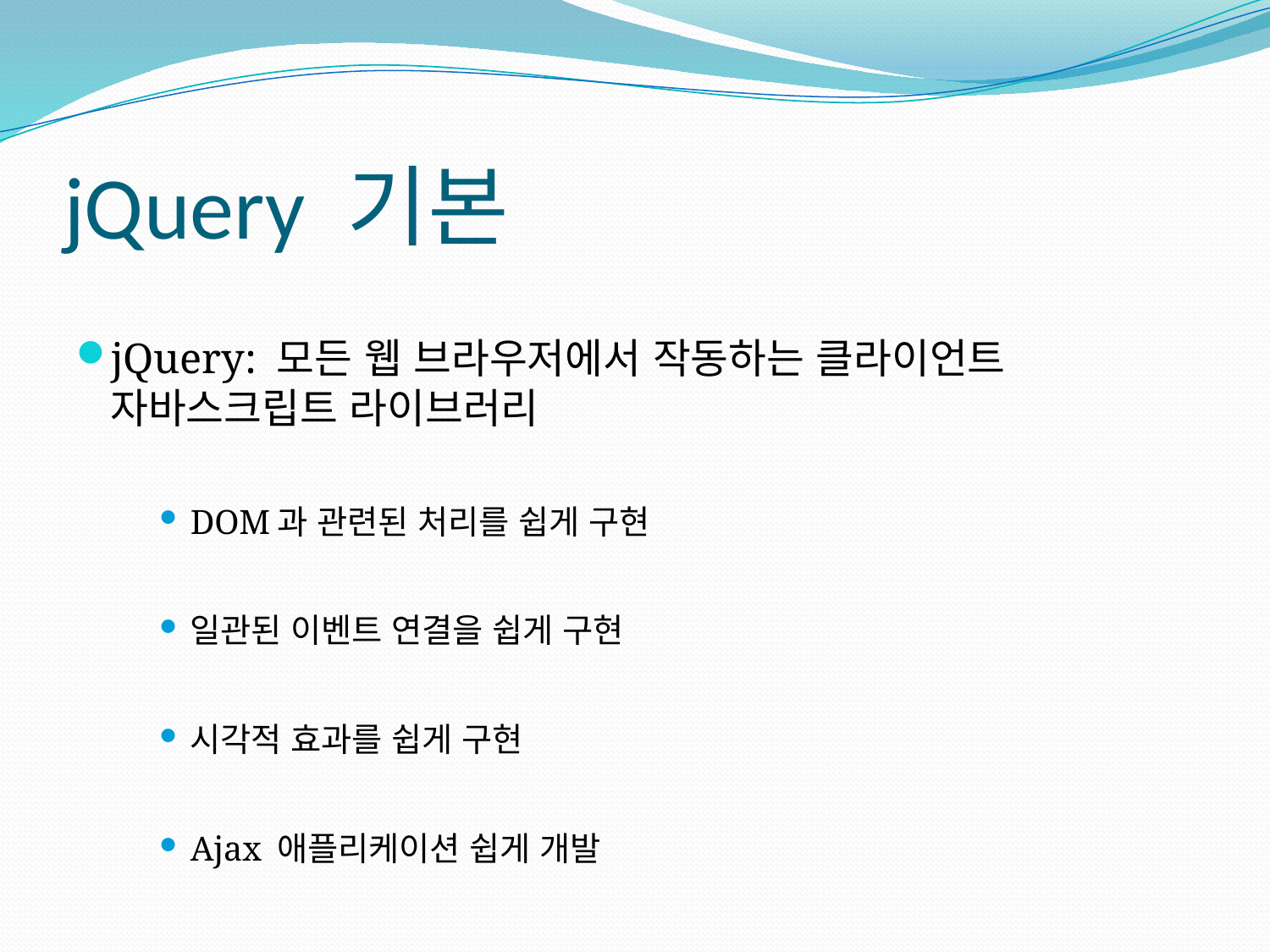

# jQuery 기본

jQuery: 모든 웹 브라우저에서 작동하는 클라이언트 자바스크립트 라이브러리

DOM과 관련된 처리를 쉽게 구현

일관된 이벤트 연결을 쉽게 구현

시각적 효과를 쉽게 구현

Ajax 애플리케이션 쉽게 개발